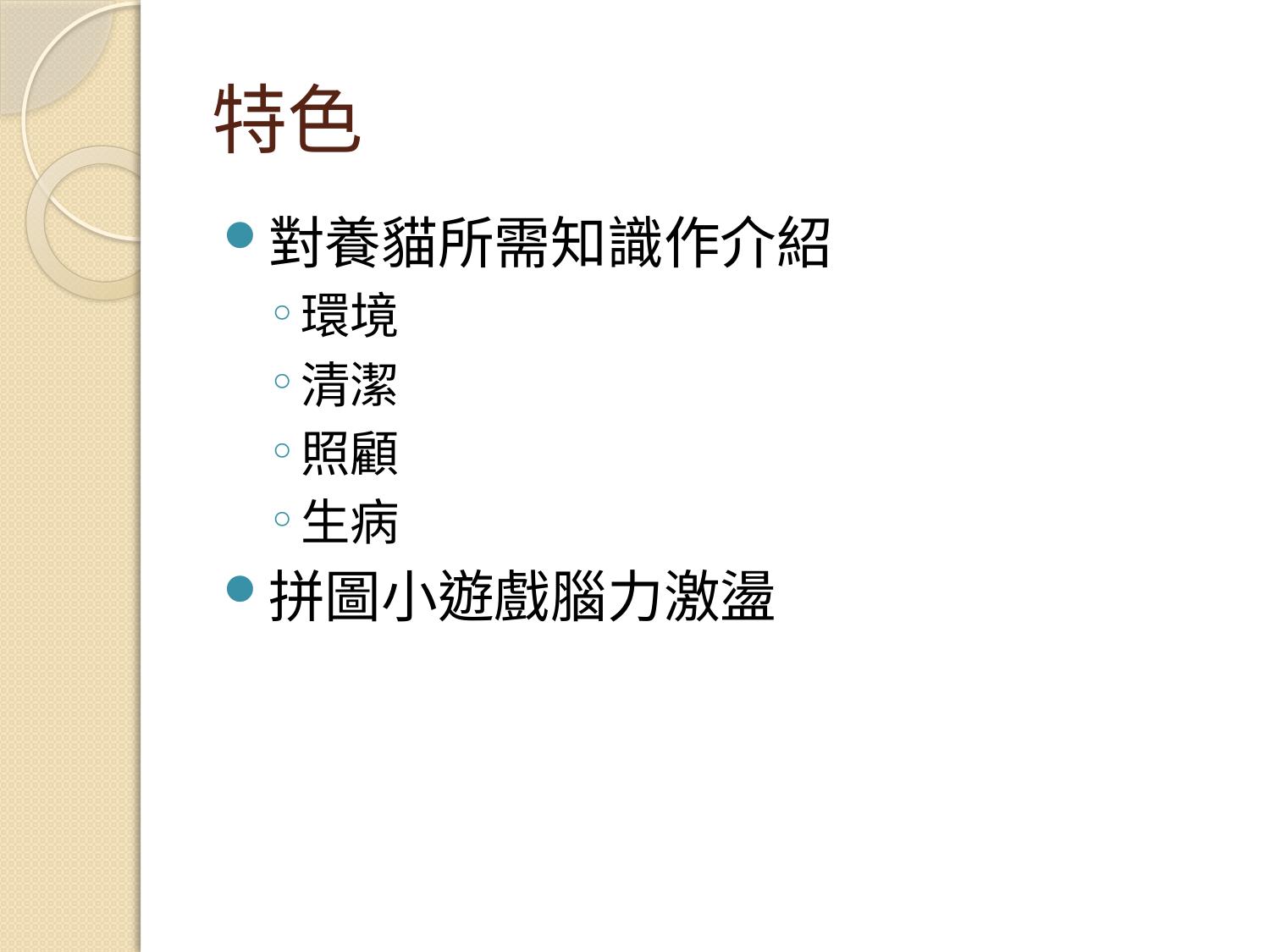

# 特色
對養貓所需知識作介紹
環境
清潔
照顧
生病
拼圖小遊戲腦力激盪